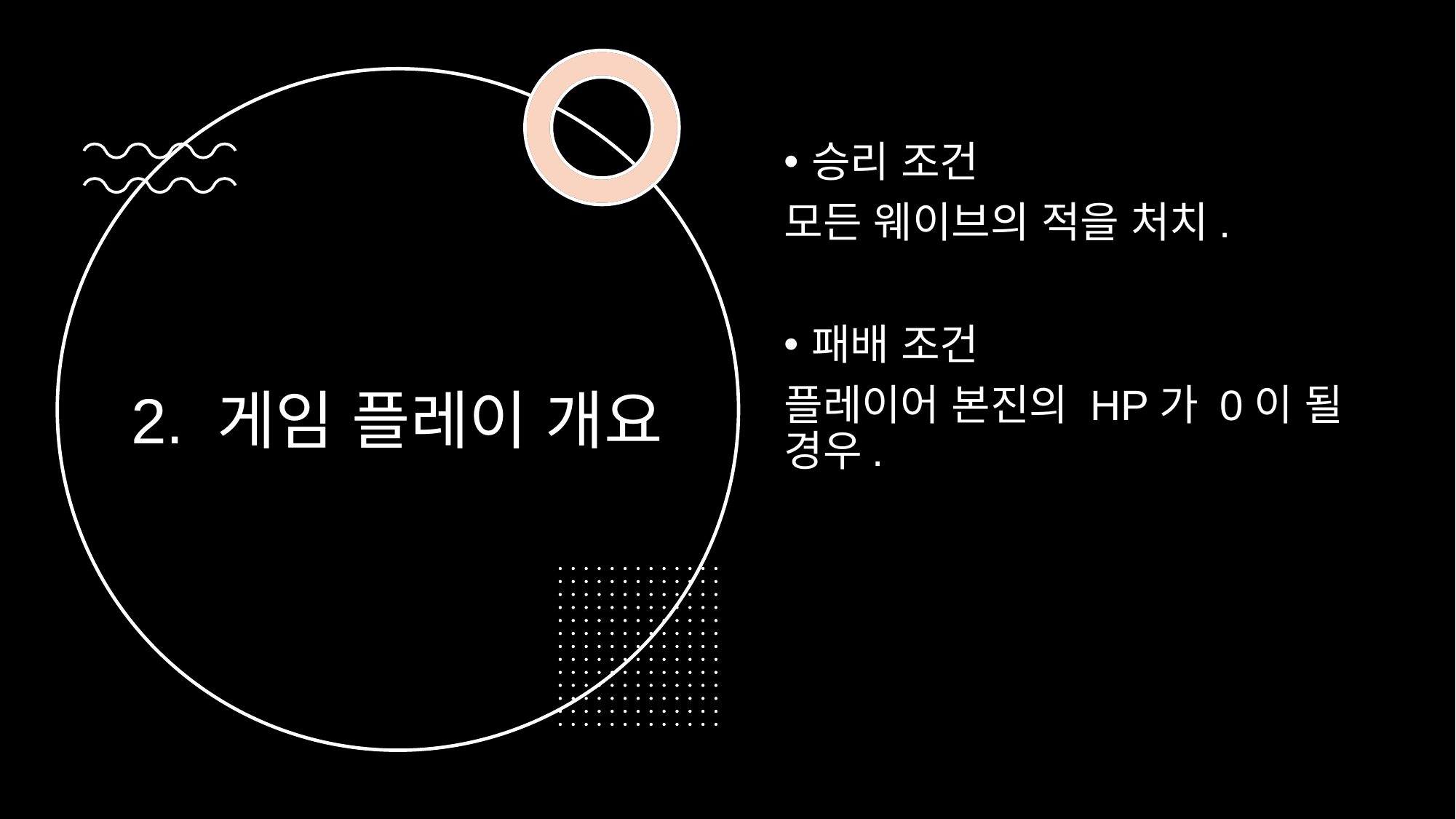

승리 조건
모든 웨이브의 적을 처치.

패배 조건
플레이어 본진의 HP가 0이 될 경우.

# 2. 게임 플레이 개요